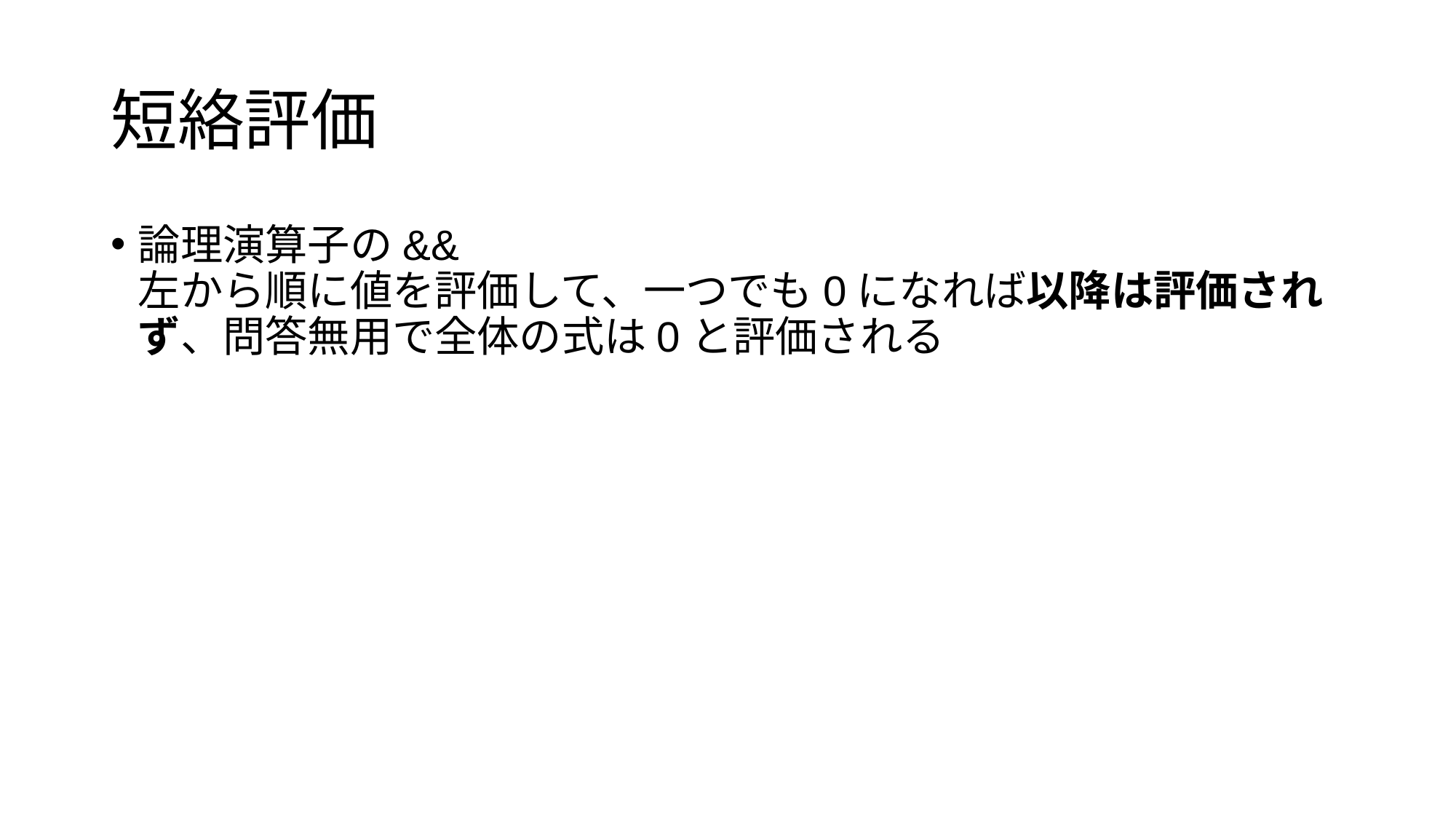

# 短絡評価
論理演算子の&&
左から順に値を評価して、一つでも0になれば以降は評価されず、問答無用で全体の式は0と評価される